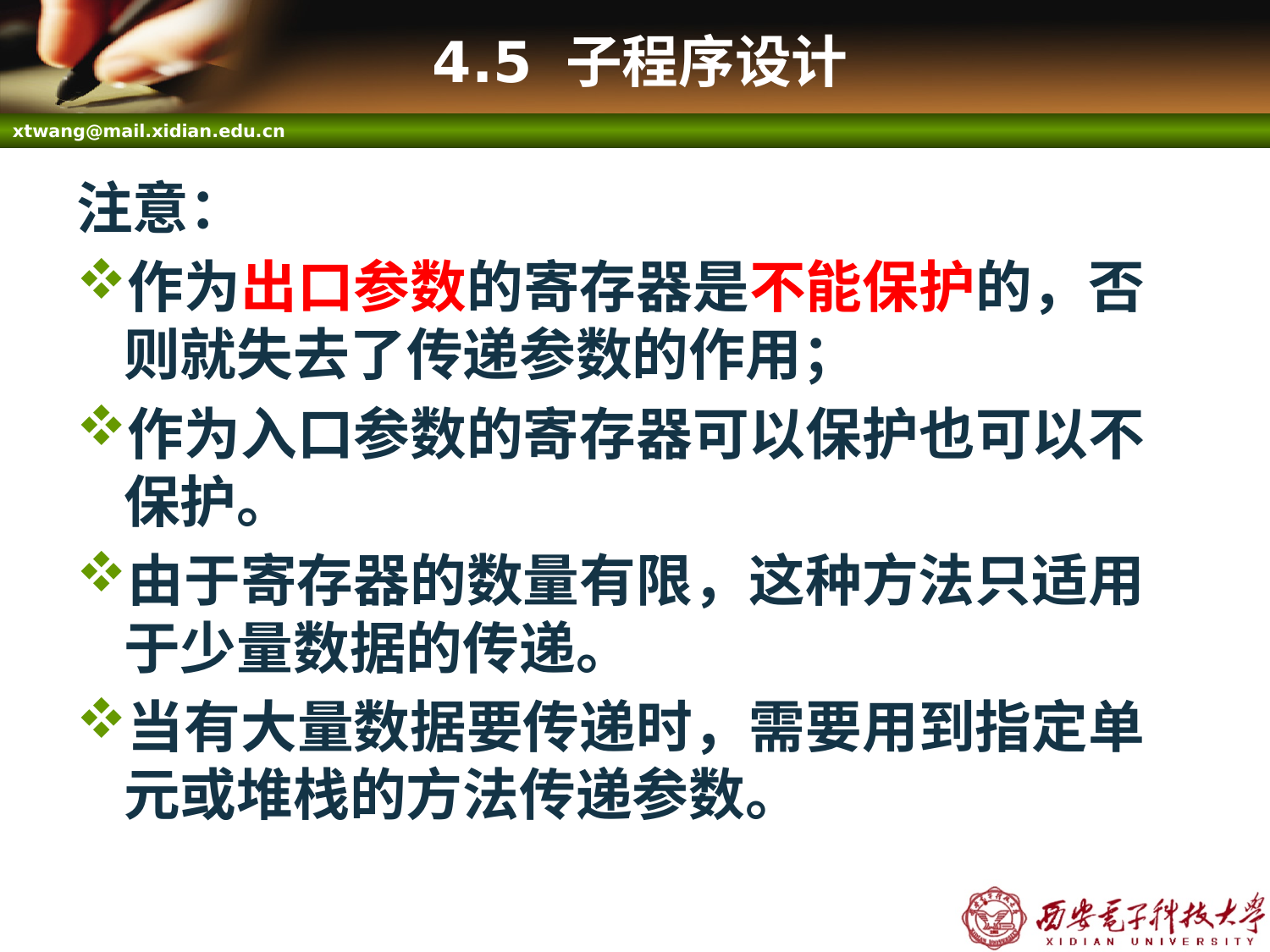

# 4.5 子程序设计
注意：
作为出口参数的寄存器是不能保护的，否则就失去了传递参数的作用；
作为入口参数的寄存器可以保护也可以不保护。
由于寄存器的数量有限，这种方法只适用于少量数据的传递。
当有大量数据要传递时，需要用到指定单元或堆栈的方法传递参数。